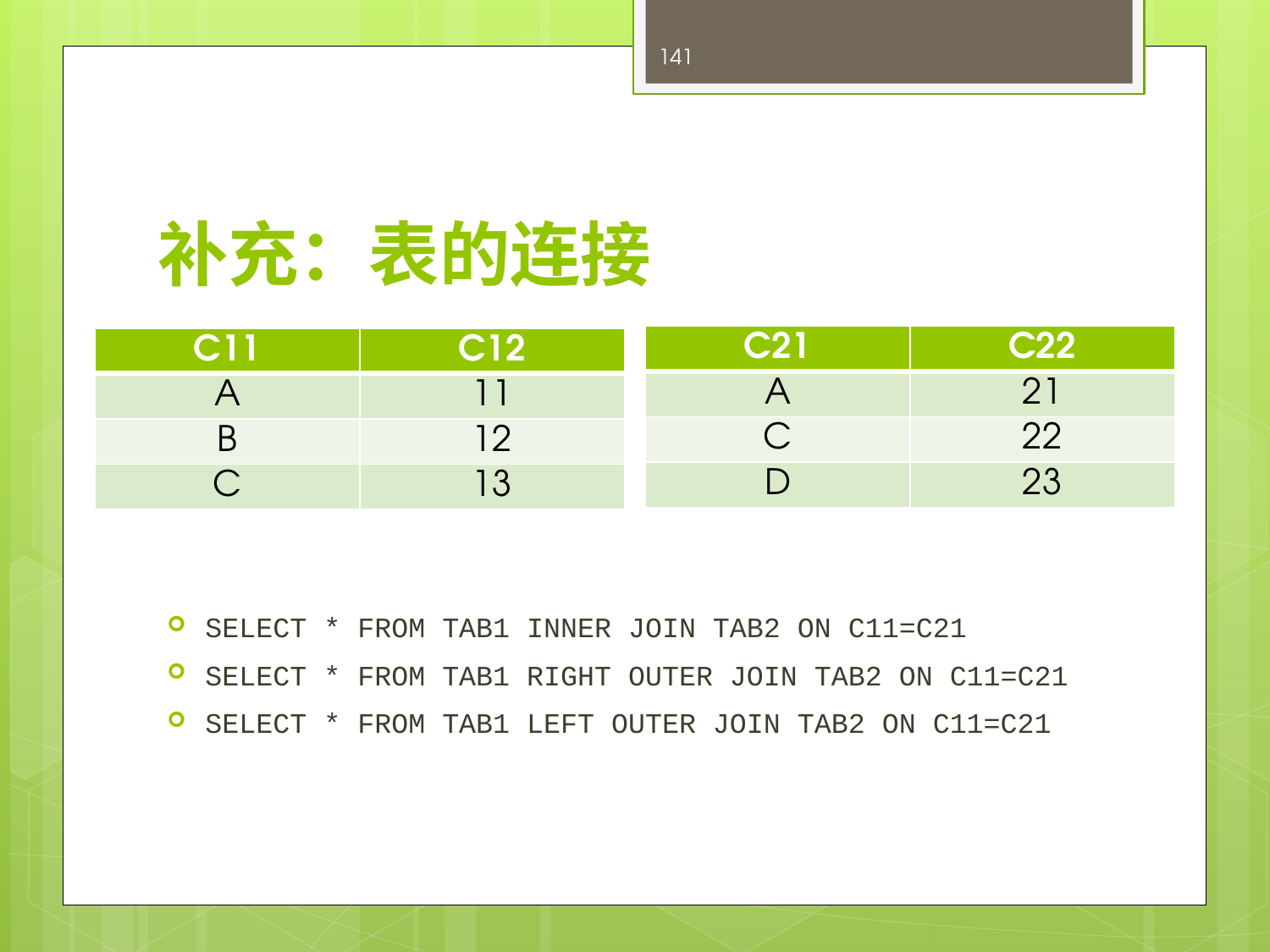

141
# 补充：表的连接

SELECT * FROM TAB1 INNER JOIN TAB2 ON C11=C21
SELECT * FROM TAB1 RIGHT OUTER JOIN TAB2 ON C11=C21
SELECT * FROM TAB1 LEFT OUTER JOIN TAB2 ON C11=C21
| C21 | C22 |
| --- | --- |
| A | 21 |
| C | 22 |
| D | 23 |
| C11 | C12 |
| --- | --- |
| A | 11 |
| B | 12 |
| C | 13 |